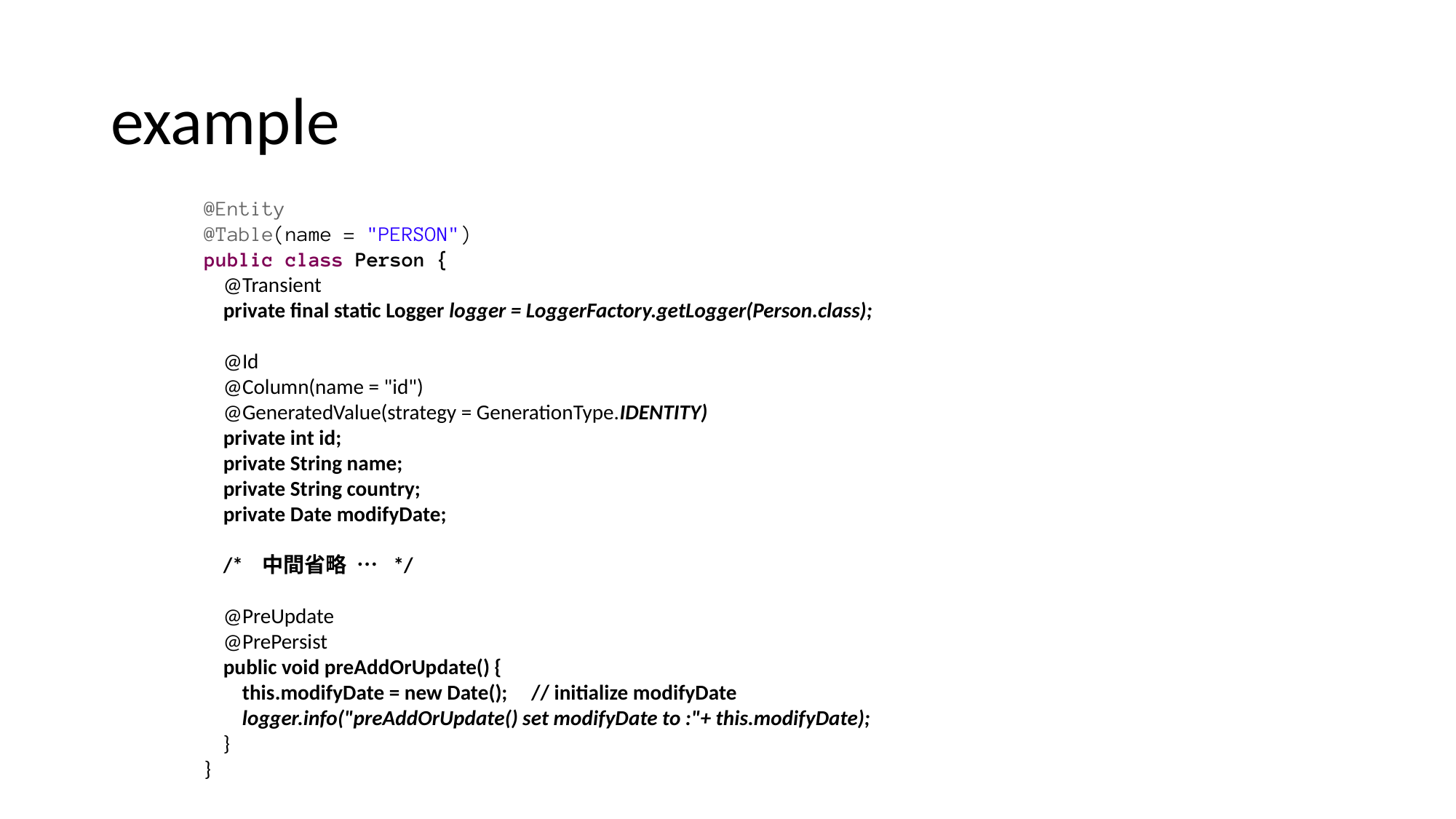

# example
@Entity
@Table(name = "PERSON")
public class Person {
    @Transient
    private final static Logger logger = LoggerFactory.getLogger(Person.class);

    @Id
    @Column(name = "id")
    @GeneratedValue(strategy = GenerationType.IDENTITY)
    private int id;
    private String name;
    private String country;
    private Date modifyDate;

    /*   中間省略  …  */

    @PreUpdate
    @PrePersist
    public void preAddOrUpdate() {
        this.modifyDate = new Date();     // initialize modifyDate
        logger.info("preAddOrUpdate() set modifyDate to :"+ this.modifyDate);
    }
}